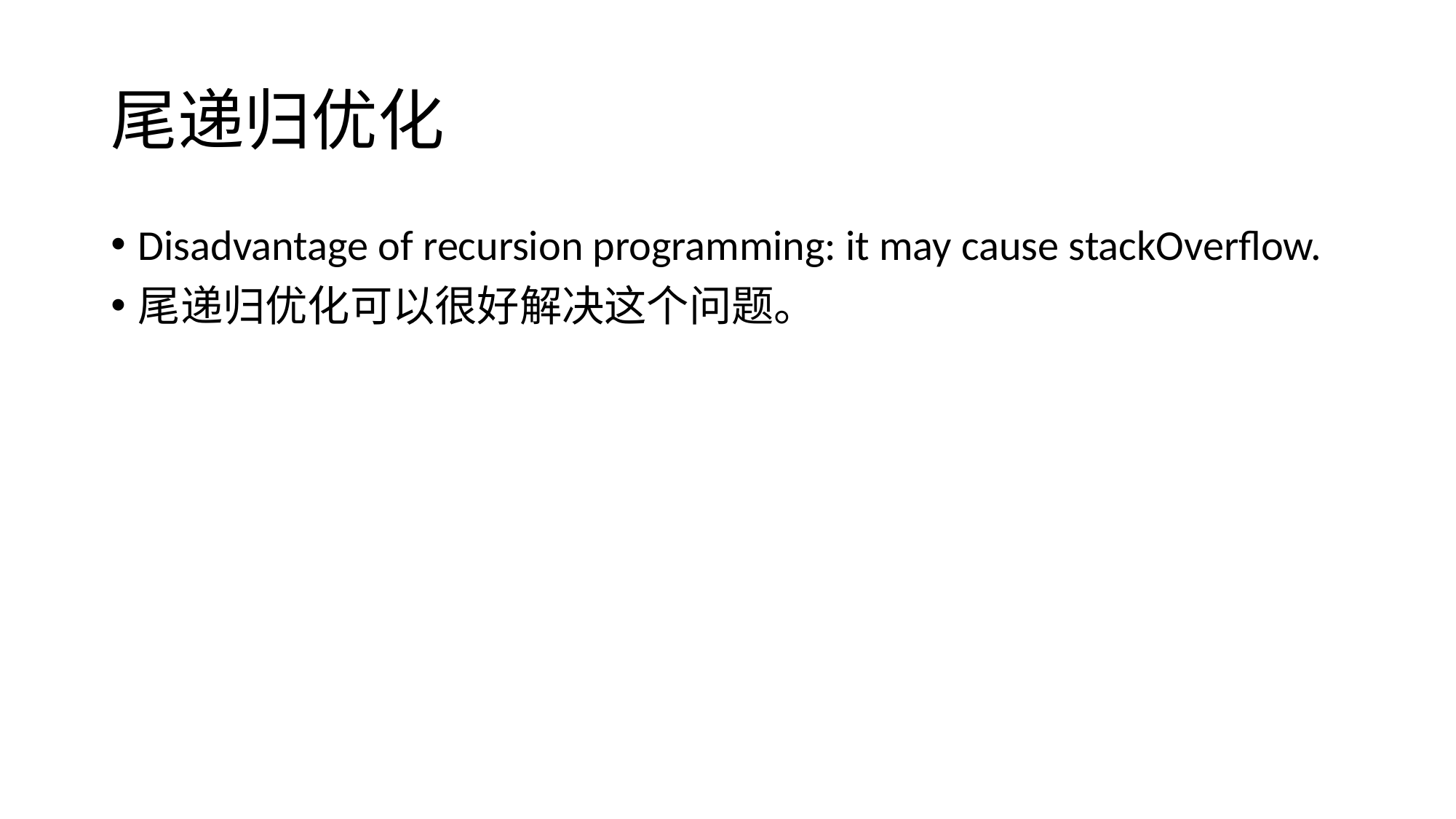

# 尾递归优化
Disadvantage of recursion programming: it may cause stackOverflow.
尾递归优化可以很好解决这个问题。